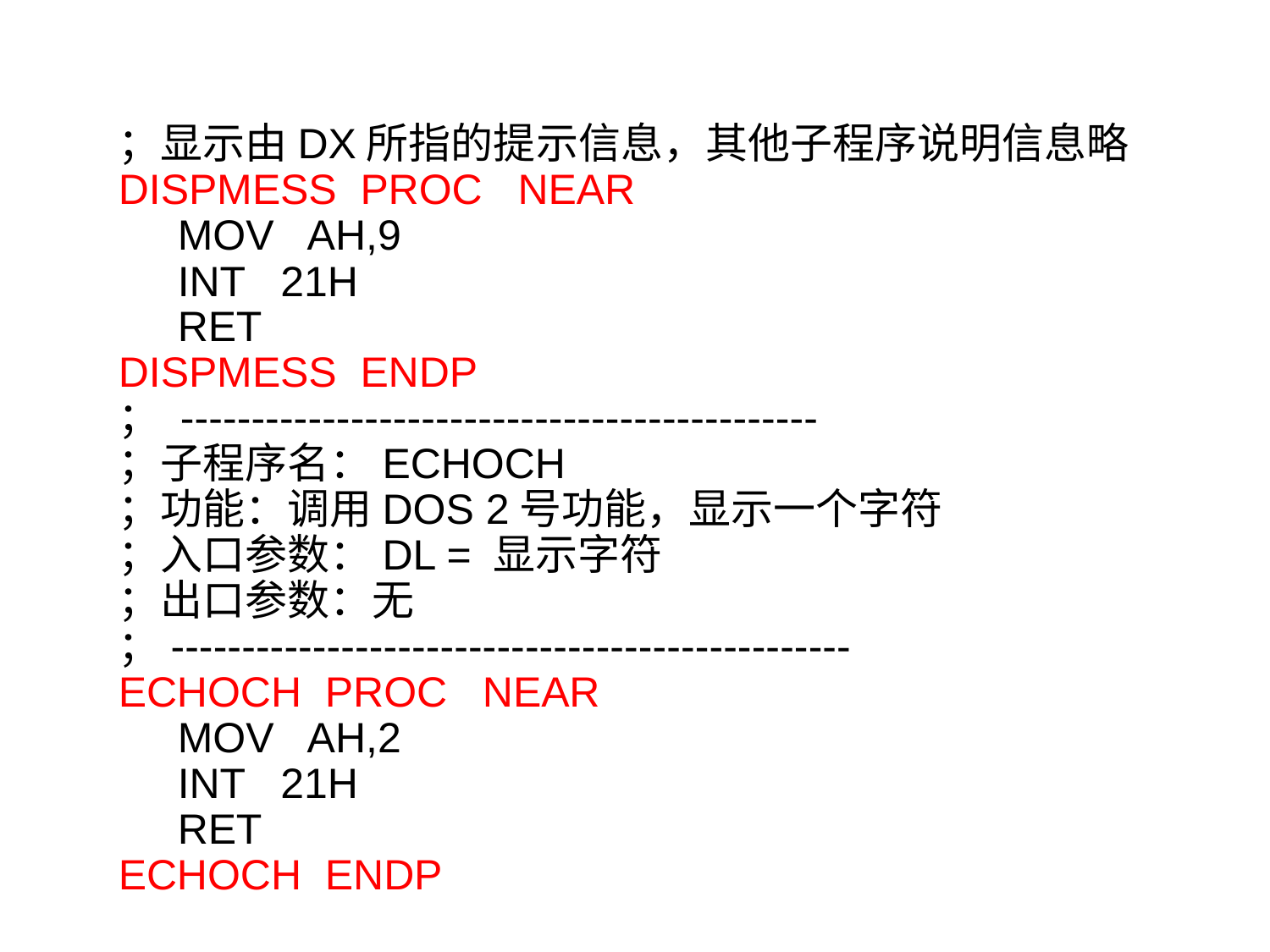

；显示由DX所指的提示信息，其他子程序说明信息略
DISPMESS  PROC   NEAR
     MOV   AH,9
     INT   21H
     RET
DISPMESS  ENDP
； ---------------------------------------------
；子程序名：ECHOCH
；功能：调用DOS 2号功能，显示一个字符
；入口参数：DL = 显示字符
；出口参数：无
；------------------------------------------------
ECHOCH  PROC   NEAR
     MOV   AH,2
     INT   21H
     RET
ECHOCH  ENDP
73